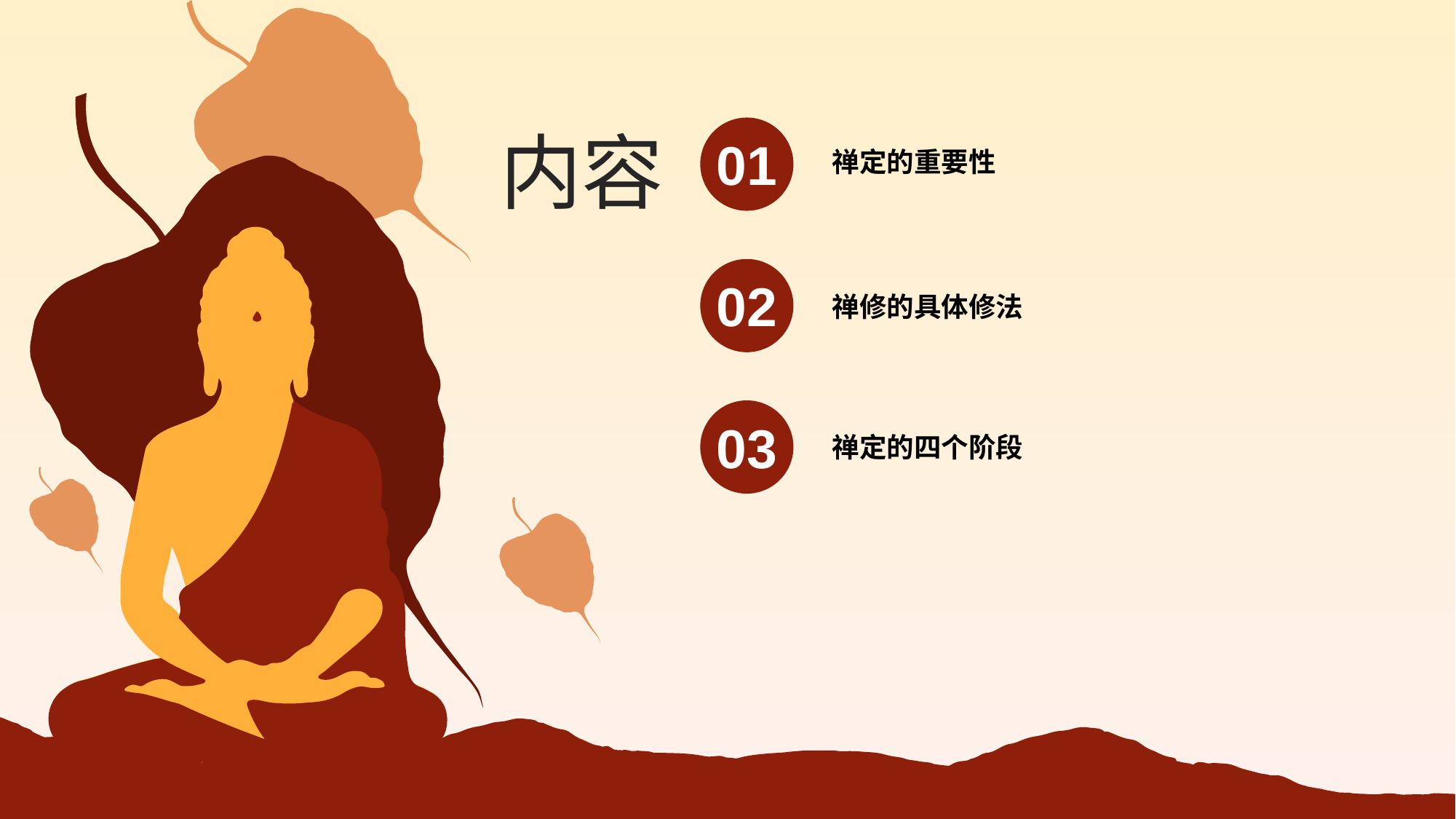

内容

01
禅定的重要性

02
禅修的具体修法

03
禅定的四个阶段